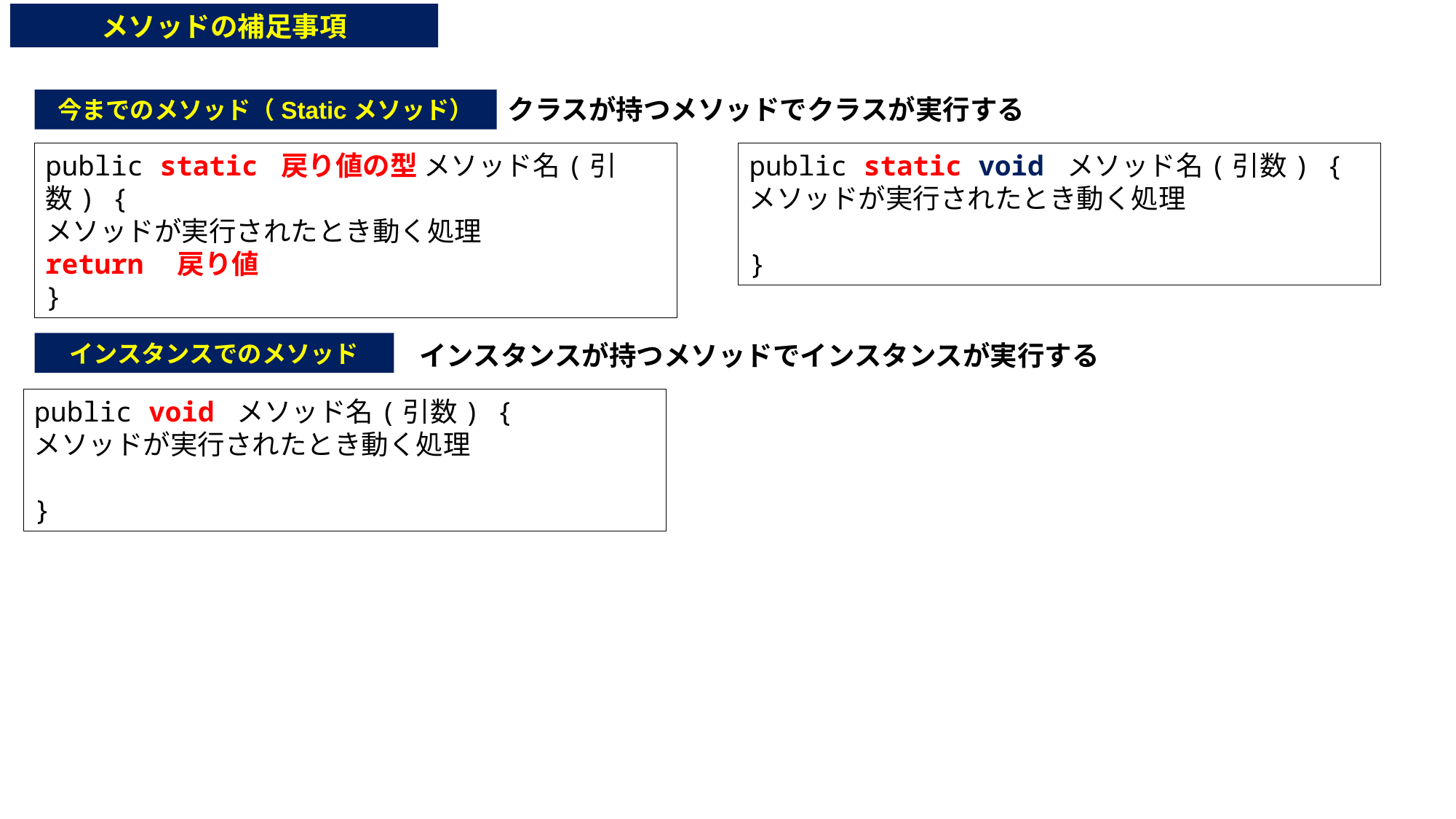

メソッドの補足事項
クラスが持つメソッドでクラスが実行する
今までのメソッド（Staticメソッド）
public static 戻り値の型 メソッド名(引数) {
メソッドが実行されたとき動く処理
return　戻り値
}
public static void メソッド名(引数) {
メソッドが実行されたとき動く処理

}
public class Main {

public static void main(String[] args) {

　Cat alice = new Cat();
　System.out.println(alice.name);
　System.out.println(alice.age);
　System.out.println(alice.height);

　}

}
インスタンスでのメソッド
インスタンスが持つメソッドでインスタンスが実行する
public void メソッド名(引数) {
メソッドが実行されたとき動く処理

}